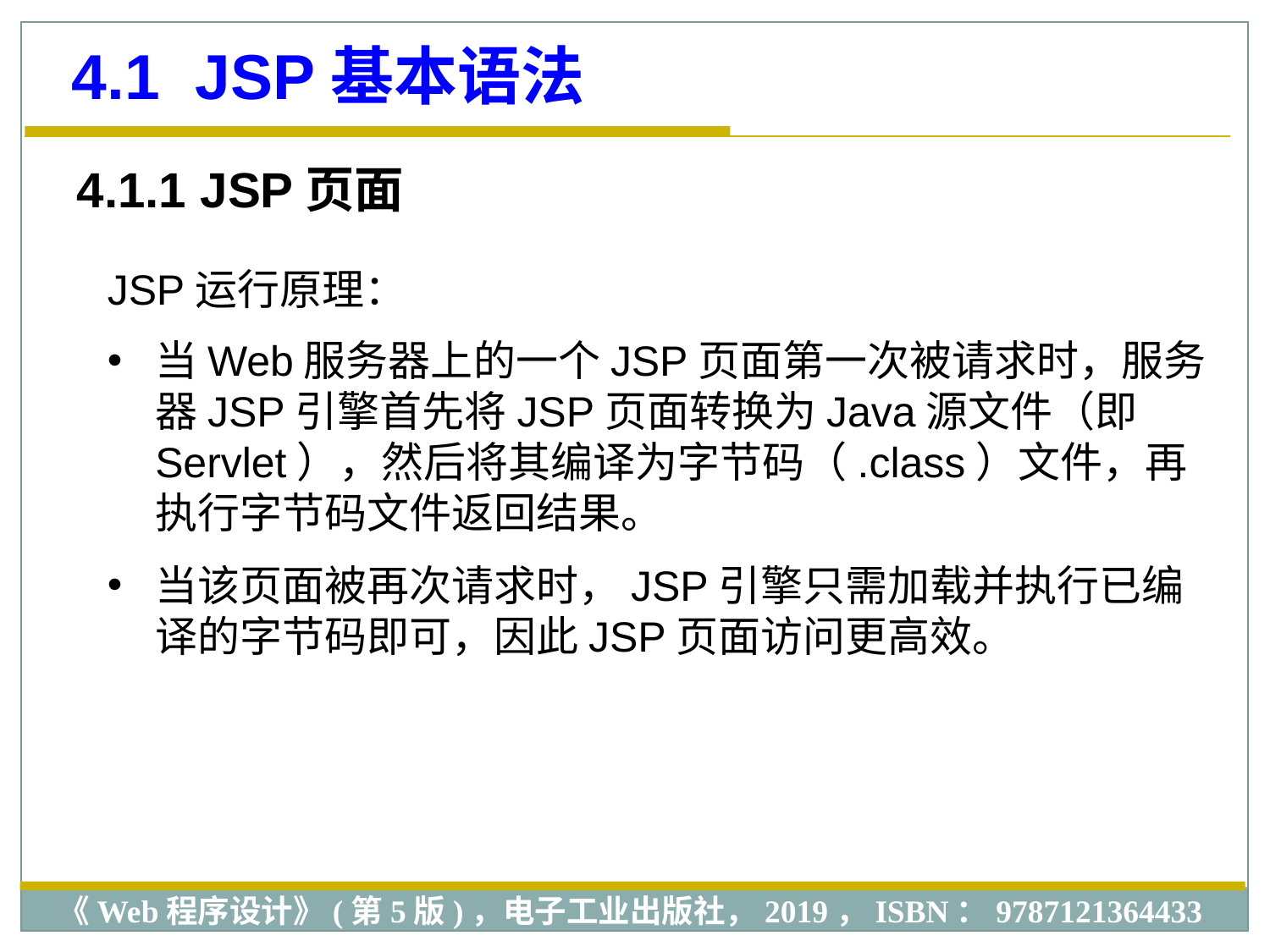

4.1  JSP基本语法
4.1.1 JSP页面
JSP运行原理：
当Web服务器上的一个JSP页面第一次被请求时，服务器JSP引擎首先将JSP页面转换为Java源文件（即Servlet），然后将其编译为字节码（.class）文件，再执行字节码文件返回结果。
当该页面被再次请求时，JSP引擎只需加载并执行已编译的字节码即可，因此JSP页面访问更高效。